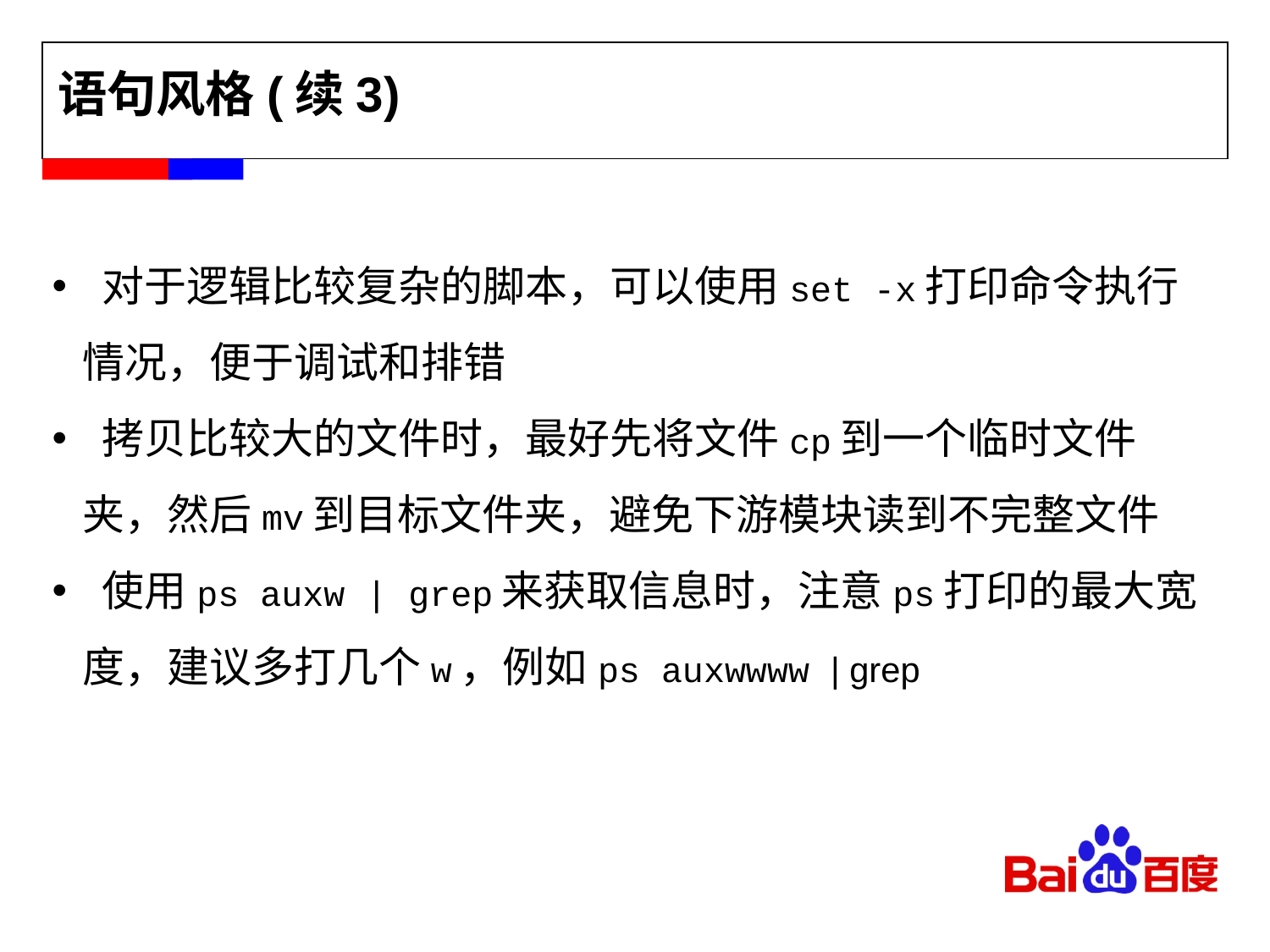

# 语句风格(续3)
 对于逻辑比较复杂的脚本，可以使用set -x打印命令执行情况，便于调试和排错
 拷贝比较大的文件时，最好先将文件cp到一个临时文件夹，然后mv到目标文件夹，避免下游模块读到不完整文件
 使用ps auxw | grep来获取信息时，注意ps打印的最大宽度，建议多打几个w，例如ps auxwwww | grep